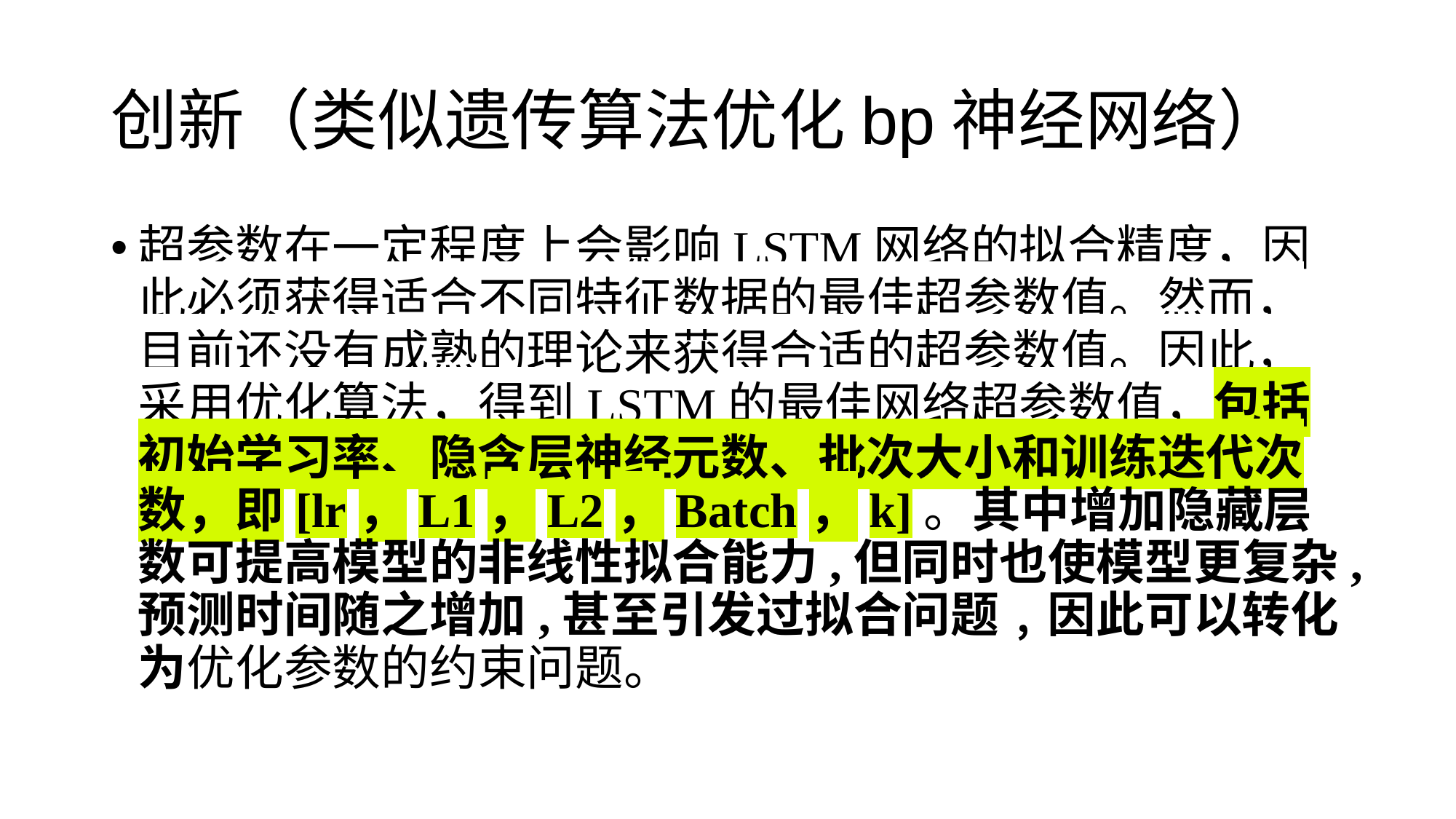

# 创新（类似遗传算法优化bp神经网络）
超参数在一定程度上会影响LSTM网络的拟合精度，因此必须获得适合不同特征数据的最佳超参数值。然而，目前还没有成熟的理论来获得合适的超参数值。因此，采用优化算法，得到LSTM的最佳网络超参数值，包括初始学习率、隐含层神经元数、批次大小和训练迭代次数，即[lr，L1，L2，Batch，k]。其中增加隐藏层数可提高模型的非线性拟合能力,但同时也使模型更复杂,预测时间随之增加,甚至引发过拟合问题﹐因此可以转化为优化参数的约束问题。